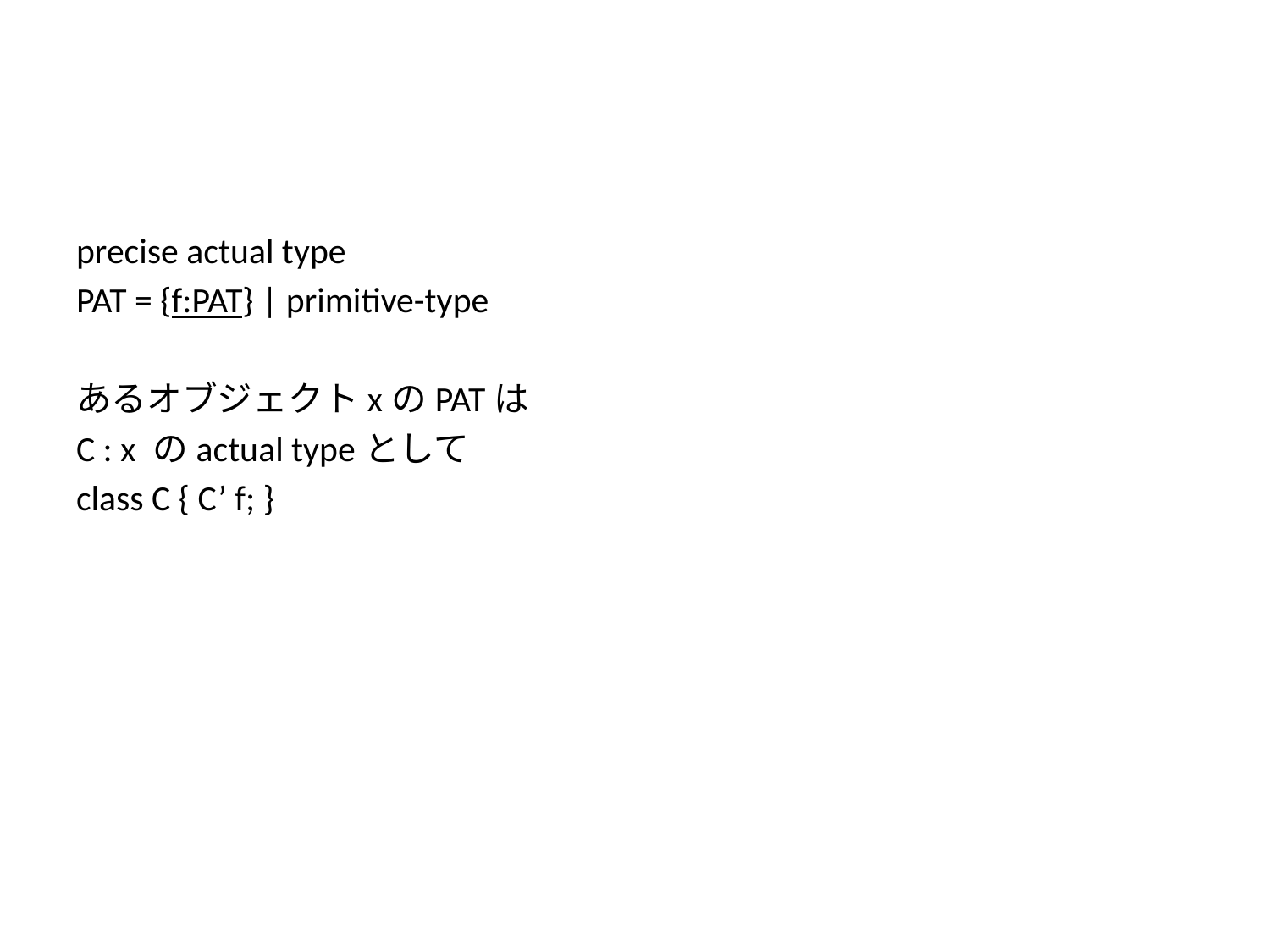

#
precise actual type
PAT = {f:PAT} | primitive-type

あるオブジェクトxのPATは
C : x のactual typeとして
class C { C’ f; }